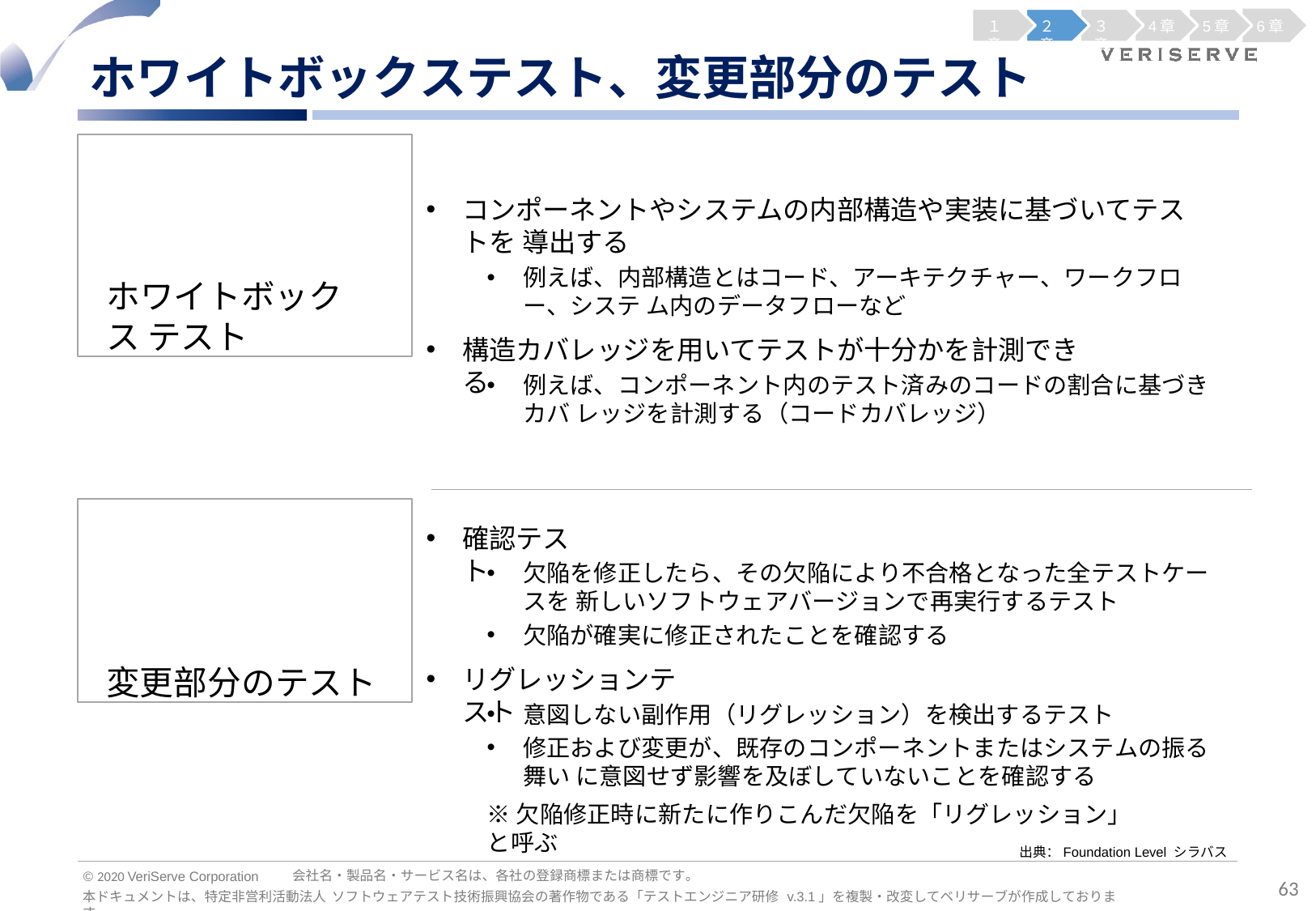

１章
２章
３章
4章
5章
6章
ホワイトボックステスト、変更部分のテスト

ホワイトボックス テスト
コンポーネントやシステムの内部構造や実装に基づいてテストを 導出する
例えば、内部構造とはコード、アーキテクチャー、ワークフロー、システ ム内のデータフローなど
構造カバレッジを用いてテストが十分かを計測できる
例えば、コンポーネント内のテスト済みのコードの割合に基づきカバ レッジを計測する（コードカバレッジ）

変更部分のテスト
確認テスト
欠陥を修正したら、その欠陥により不合格となった全テストケースを 新しいソフトウェアバージョンで再実行するテスト
欠陥が確実に修正されたことを確認する
リグレッションテスト
意図しない副作用（リグレッション）を検出するテスト
修正および変更が、既存のコンポーネントまたはシステムの振る舞い に意図せず影響を及ぼしていないことを確認する
※欠陥修正時に新たに作りこんだ欠陥を「リグレッション」と呼ぶ
出典：Foundation Level シラバス
会社名・製品名・サービス名は、各社の登録商標または商標です。
© 2020 VeriServe Corporation
63
本ドキュメントは、特定非営利活動法人 ソフトウェアテスト技術振興協会の著作物である「テストエンジニア研修 v.3.1」を複製・改変してベリサーブが作成しております。